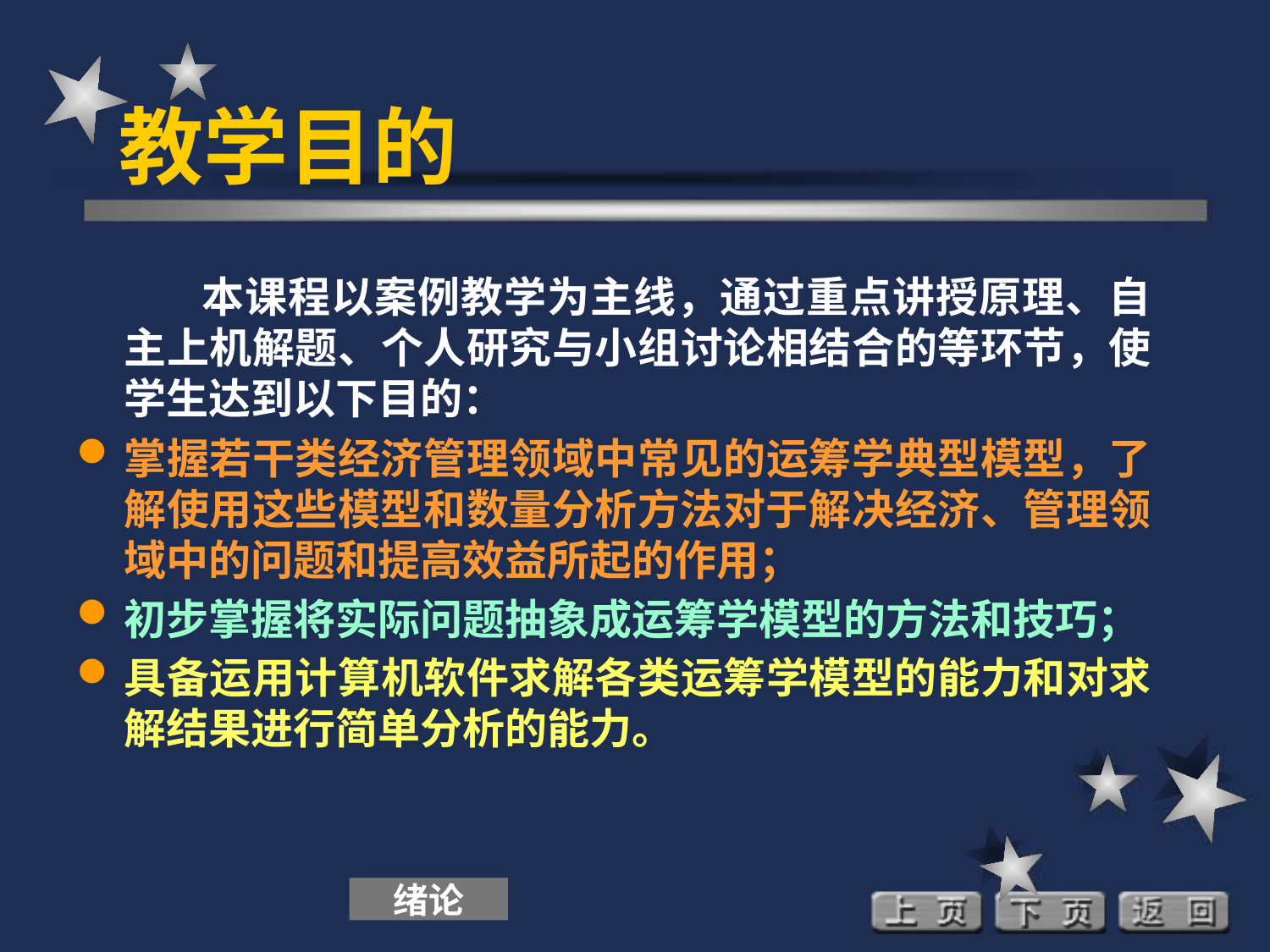

# 教学目的
           本课程以案例教学为主线，通过重点讲授原理、自主上机解题、个人研究与小组讨论相结合的等环节，使学生达到以下目的：
掌握若干类经济管理领域中常见的运筹学典型模型，了解使用这些模型和数量分析方法对于解决经济、管理领域中的问题和提高效益所起的作用；
初步掌握将实际问题抽象成运筹学模型的方法和技巧；
具备运用计算机软件求解各类运筹学模型的能力和对求解结果进行简单分析的能力。
绪论